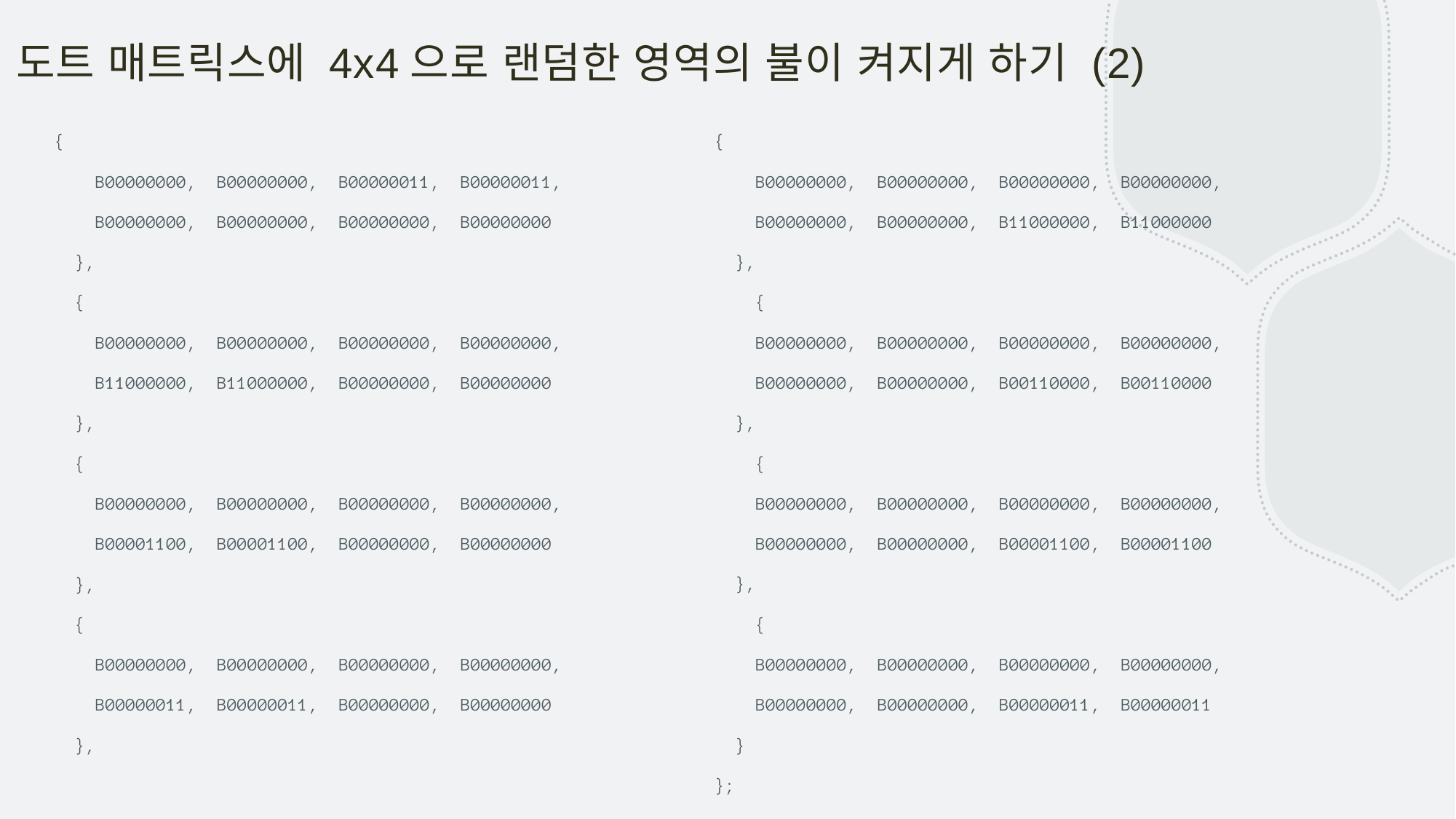

# 도트 매트릭스에 4x4으로 랜덤한 영역의 불이 켜지게 하기 (2)
{
    B00000000,  B00000000,  B00000011,  B00000011,
    B00000000,  B00000000,  B00000000,  B00000000
  },
  {
    B00000000,  B00000000,  B00000000,  B00000000,
    B11000000,  B11000000,  B00000000,  B00000000
  },
  {
    B00000000,  B00000000,  B00000000,  B00000000,
    B00001100,  B00001100,  B00000000,  B00000000
  },
  {
    B00000000,  B00000000,  B00000000,  B00000000,
    B00000011,  B00000011,  B00000000,  B00000000
  },
{
    B00000000,  B00000000,  B00000000,  B00000000,
    B00000000,  B00000000,  B11000000,  B11000000
  },
    {
    B00000000,  B00000000,  B00000000,  B00000000,
    B00000000,  B00000000,  B00110000,  B00110000
  },
    {
    B00000000,  B00000000,  B00000000,  B00000000,
    B00000000,  B00000000,  B00001100,  B00001100
  },
    {
    B00000000,  B00000000,  B00000000,  B00000000,
    B00000000,  B00000000,  B00000011,  B00000011
  }
};